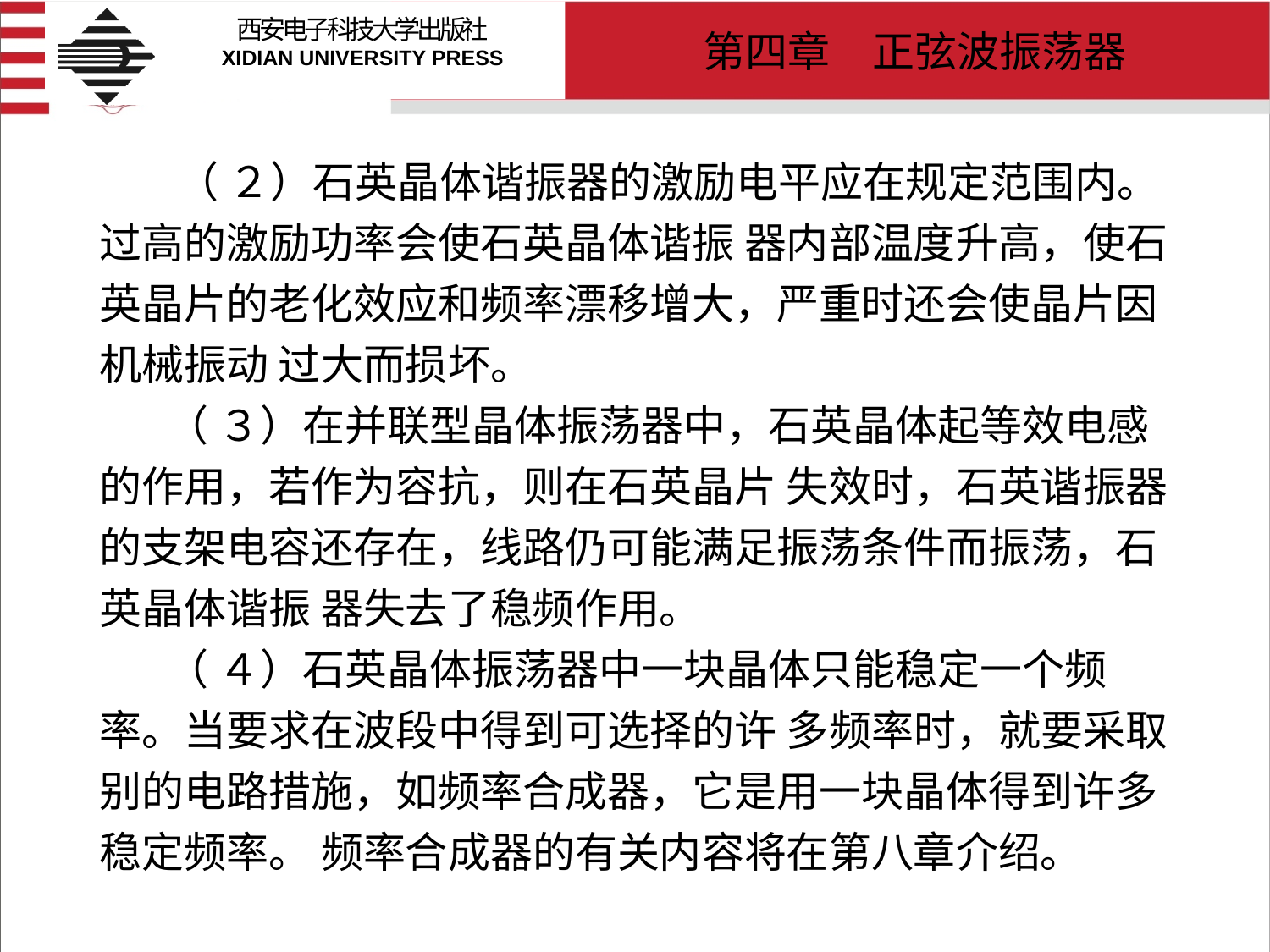

# （ ２）石英晶体谐振器的激励电平应在规定范围内。过高的激励功率会使石英晶体谐振 器内部温度升高，使石英晶片的老化效应和频率漂移增大，严重时还会使晶片因机械振动 过大而损坏。 （ ３）在并联型晶体振荡器中，石英晶体起等效电感的作用，若作为容抗，则在石英晶片 失效时，石英谐振器的支架电容还存在，线路仍可能满足振荡条件而振荡，石英晶体谐振 器失去了稳频作用。 （ ４）石英晶体振荡器中一块晶体只能稳定一个频率。当要求在波段中得到可选择的许 多频率时，就要采取别的电路措施，如频率合成器，它是用一块晶体得到许多稳定频率。 频率合成器的有关内容将在第八章介绍。